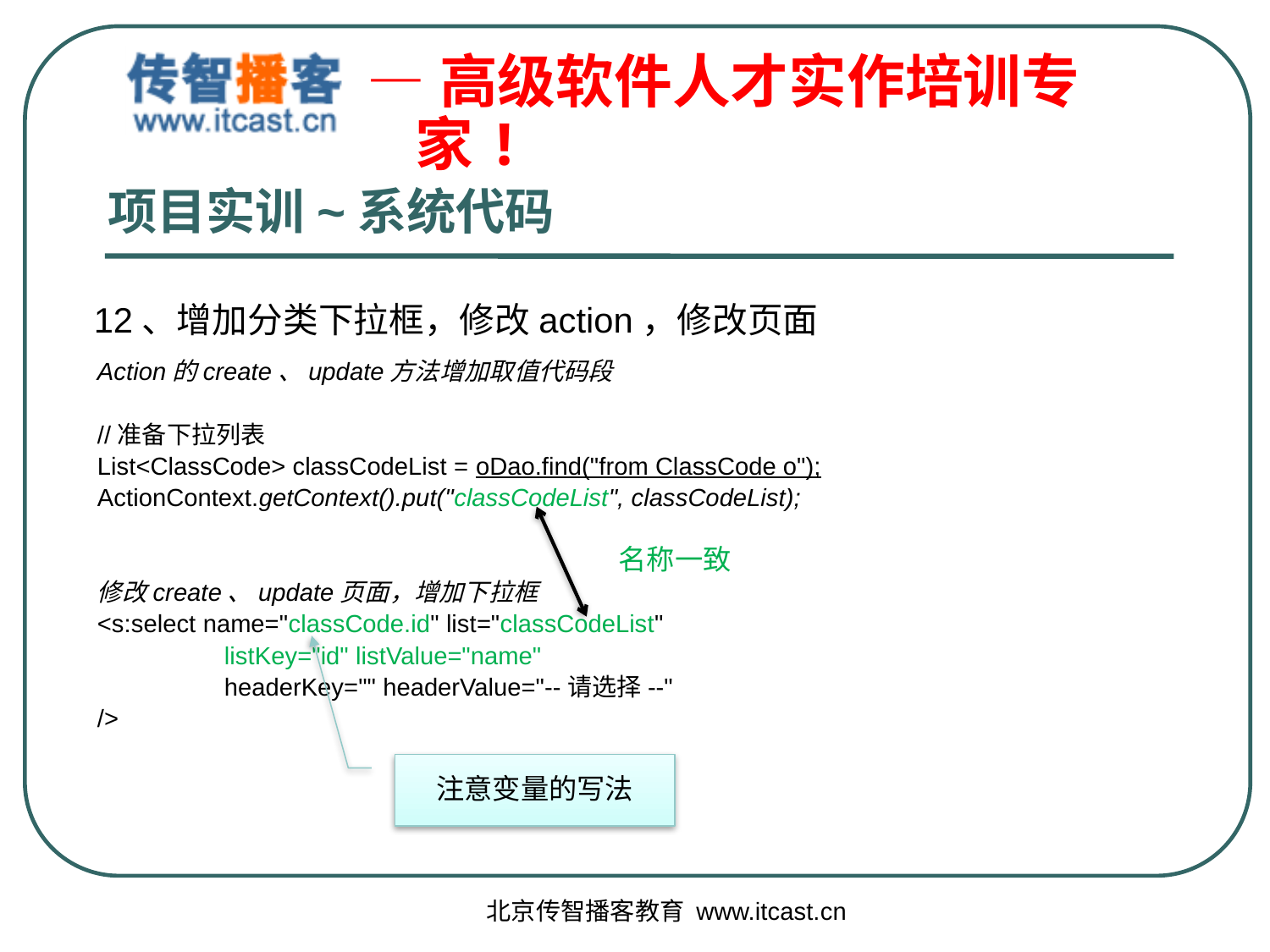

# 项目实训~系统代码
12、增加分类下拉框，修改action，修改页面
Action的create、update方法增加取值代码段

//准备下拉列表
List<ClassCode> classCodeList = oDao.find("from ClassCode o");
ActionContext.getContext().put("classCodeList", classCodeList);

修改create、update页面，增加下拉框
<s:select name="classCode.id" list="classCodeList"
	listKey="id" listValue="name"
	headerKey="" headerValue="--请选择--"
/>
名称一致
注意变量的写法
北京传智播客教育 www.itcast.cn